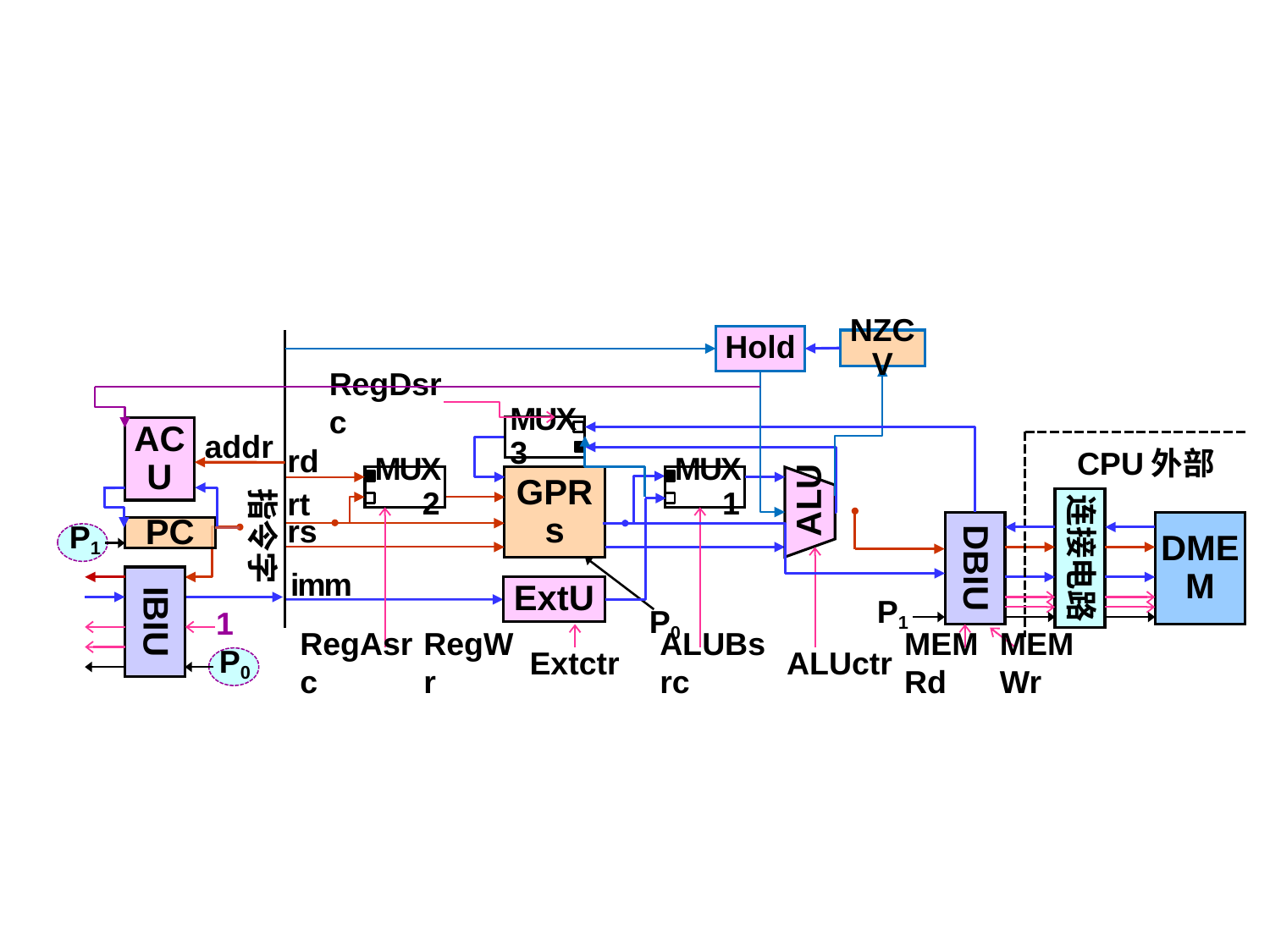

Hold
NZCV
RegDsrc
MUX3
ACU

addr

rd
rt
rs
CPU外部
MUX2
GPRs
MUX1

ALU
指令字
连接电路

DBIU
DMEM
PC
P1

imm
IBIU
ExtU
P1
1
P0
RegAsrc
RegWr
Extctr
ALUBsrc
ALUctr
MEMRd
MEMWr
P0